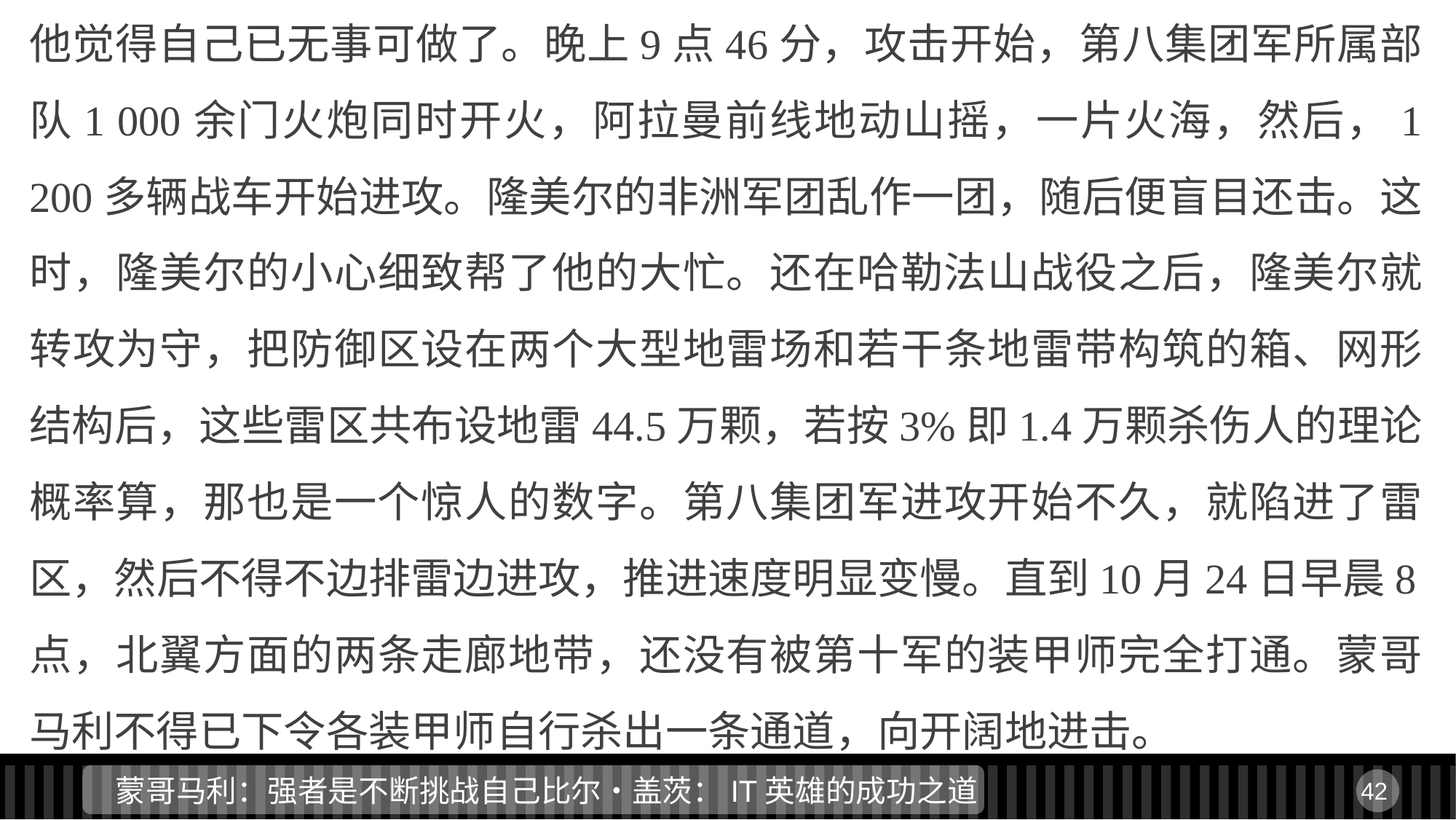

他觉得自己已无事可做了。晚上9点46分，攻击开始，第八集团军所属部队1 000余门火炮同时开火，阿拉曼前线地动山摇，一片火海，然后，1 200多辆战车开始进攻。隆美尔的非洲军团乱作一团，随后便盲目还击。这时，隆美尔的小心细致帮了他的大忙。还在哈勒法山战役之后，隆美尔就转攻为守，把防御区设在两个大型地雷场和若干条地雷带构筑的箱、网形结构后，这些雷区共布设地雷44.5万颗，若按3%即1.4万颗杀伤人的理论概率算，那也是一个惊人的数字。第八集团军进攻开始不久，就陷进了雷区，然后不得不边排雷边进攻，推进速度明显变慢。直到10月24日早晨8点，北翼方面的两条走廊地带，还没有被第十军的装甲师完全打通。蒙哥马利不得已下令各装甲师自行杀出一条通道，向开阔地进击。